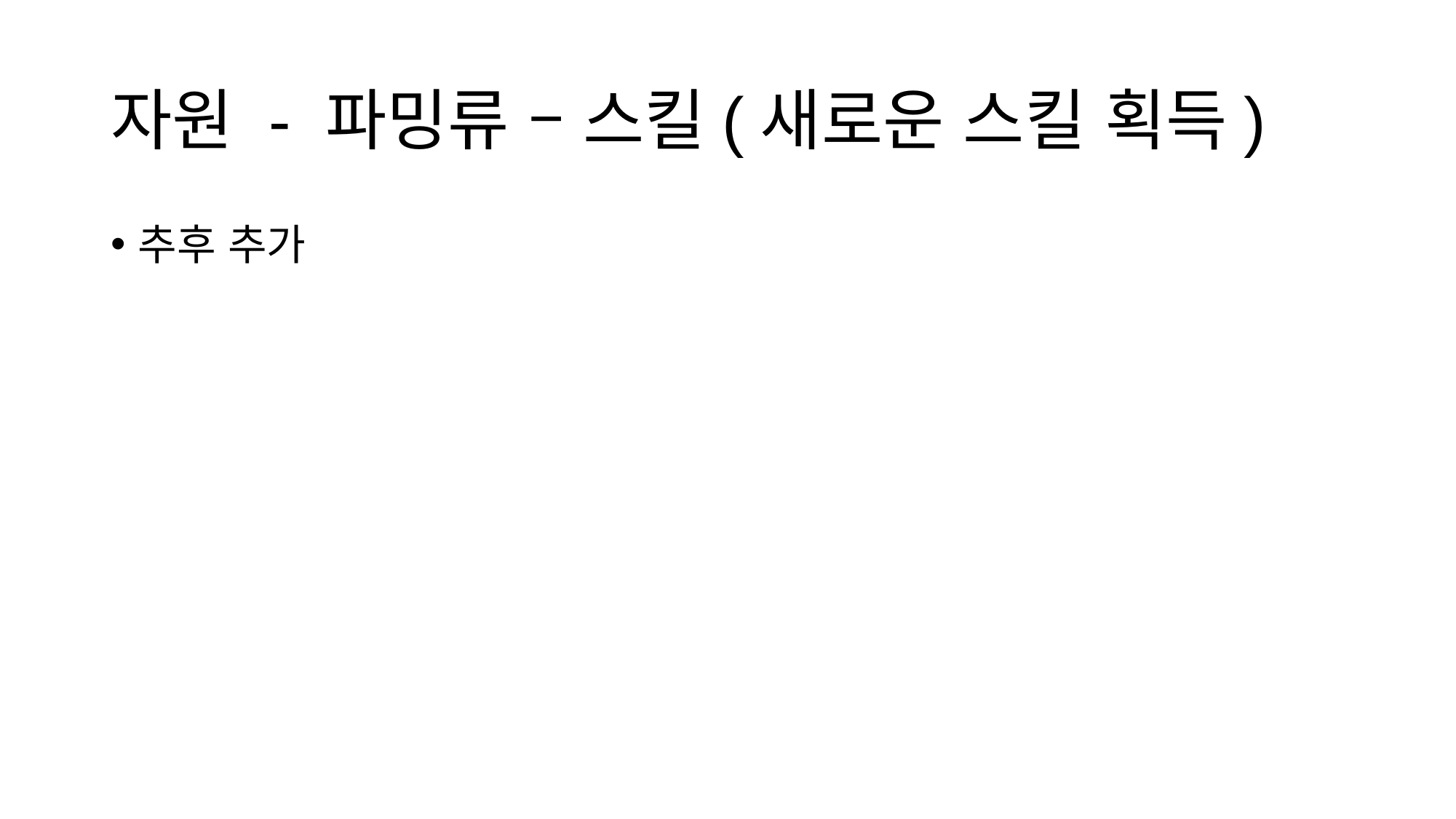

# 자원 - 파밍류 – 스킬(새로운 스킬 획득)
추후 추가